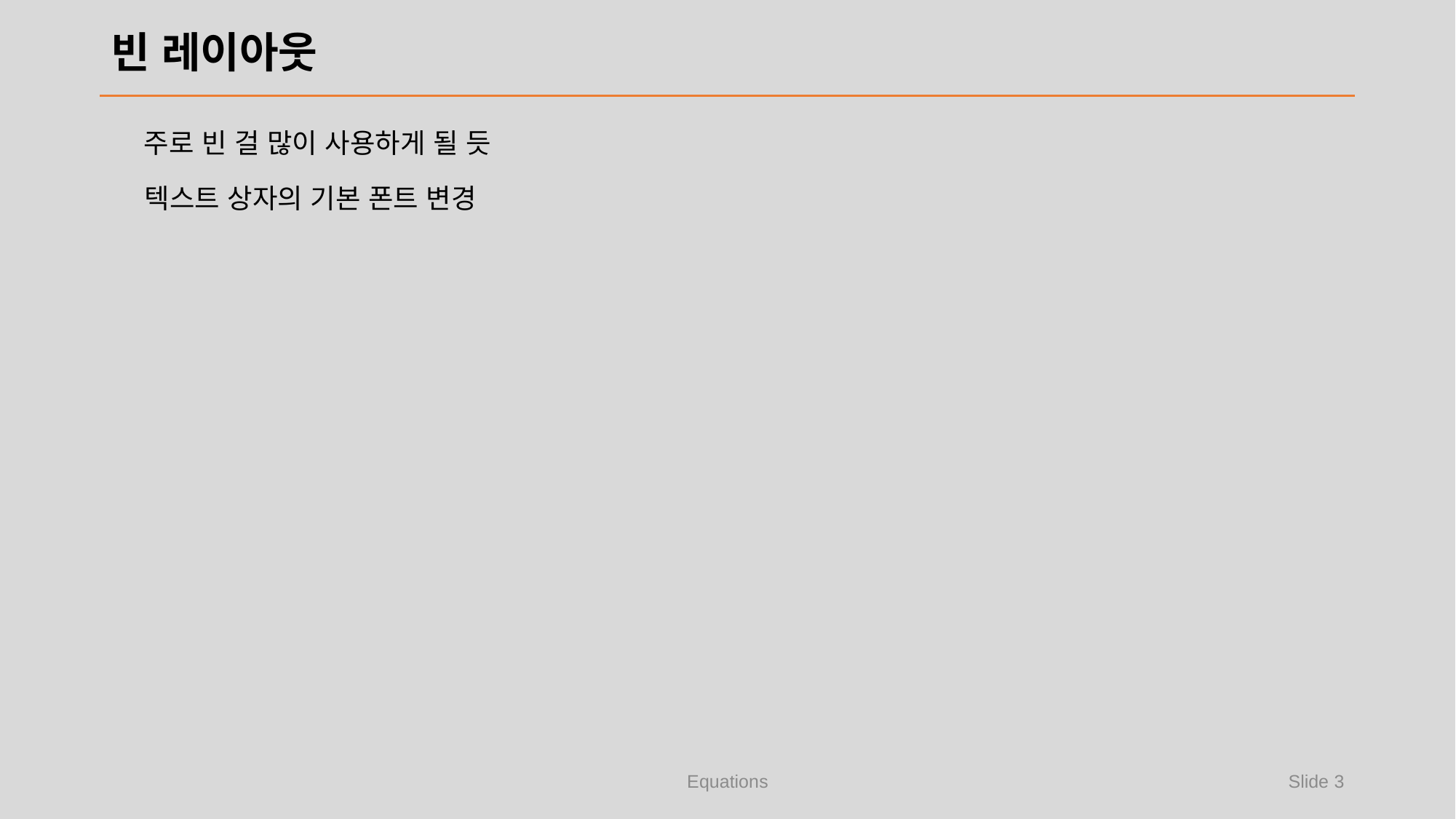

# 빈 레이아웃
주로 빈 걸 많이 사용하게 될 듯
텍스트 상자의 기본 폰트 변경
Equations
Slide 3